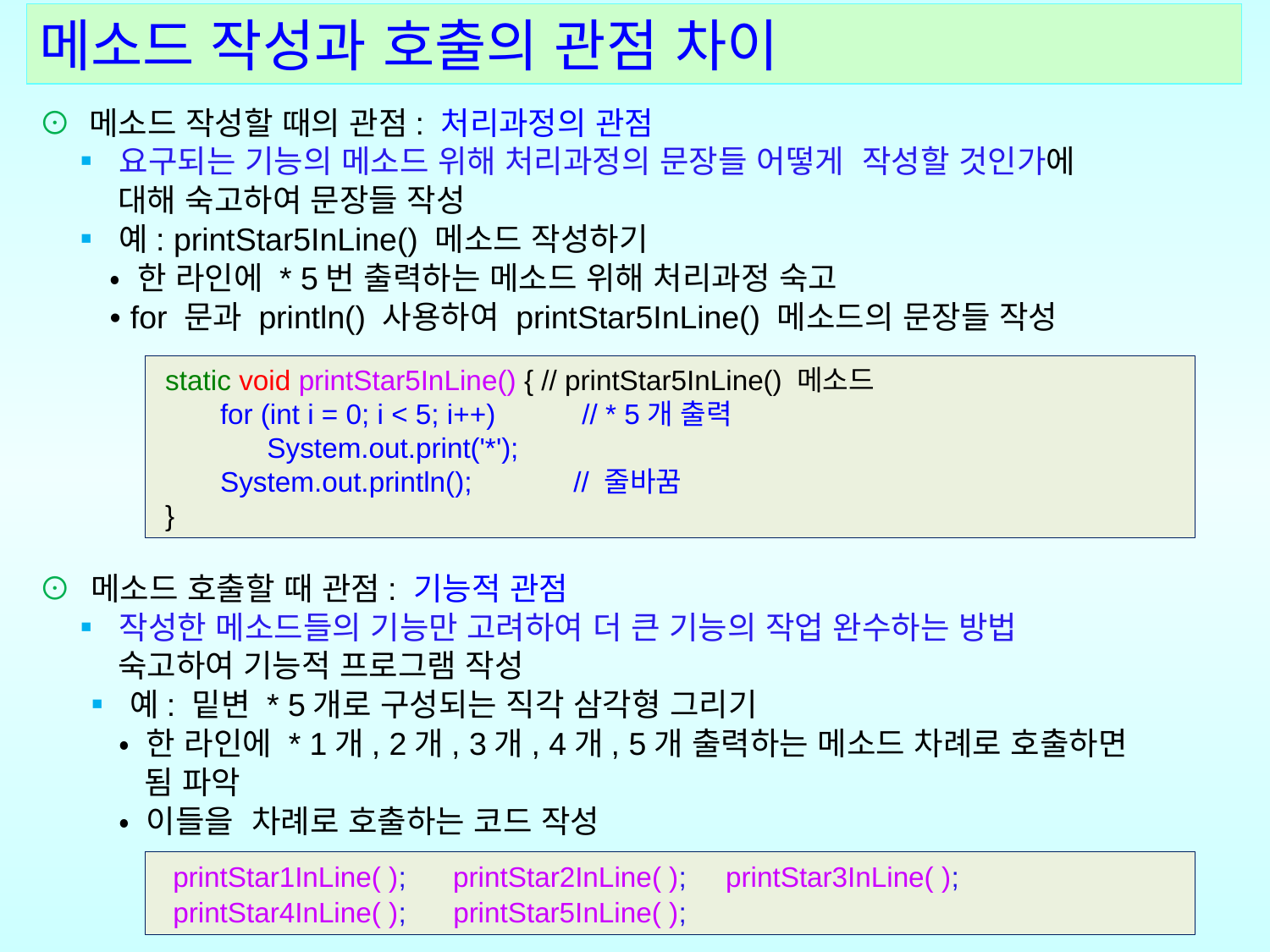

메소드 작성과 호출의 관점 차이
⊙ 메소드 작성할 때의 관점: 처리과정의 관점
   ▪ 요구되는 기능의 메소드 위해 처리과정의 문장들 어떻게  작성할 것인가에
        대해 숙고하여 문장들 작성
   ▪ 예: printStar5InLine() 메소드 작성하기
        • 한 라인에 * 5번 출력하는 메소드 위해 처리과정 숙고
        • for 문과 println() 사용하여 printStar5InLine() 메소드의 문장들 작성

⊙ 메소드 호출할 때 관점: 기능적 관점
   ▪ 작성한 메소드들의 기능만 고려하여 더 큰 기능의 작업 완수하는 방법
        숙고하여 기능적 프로그램 작성
    ▪ 예: 밑변 * 5개로 구성되는 직각 삼각형 그리기
         • 한 라인에 * 1개, 2개, 3개, 4개, 5개 출력하는 메소드 차례로 호출하면
           됨 파악
         • 이들을  차례로 호출하는 코드 작성
 static void printStar5InLine() { // printStar5InLine() 메소드
        for (int i = 0; i < 5; i++)           // * 5개 출력
              System.out.print('*');
        System.out.println();             // 줄바꿈
 }
  printStar1InLine( );      printStar2InLine( );     printStar3InLine( );
  printStar4InLine( );      printStar5InLine( );